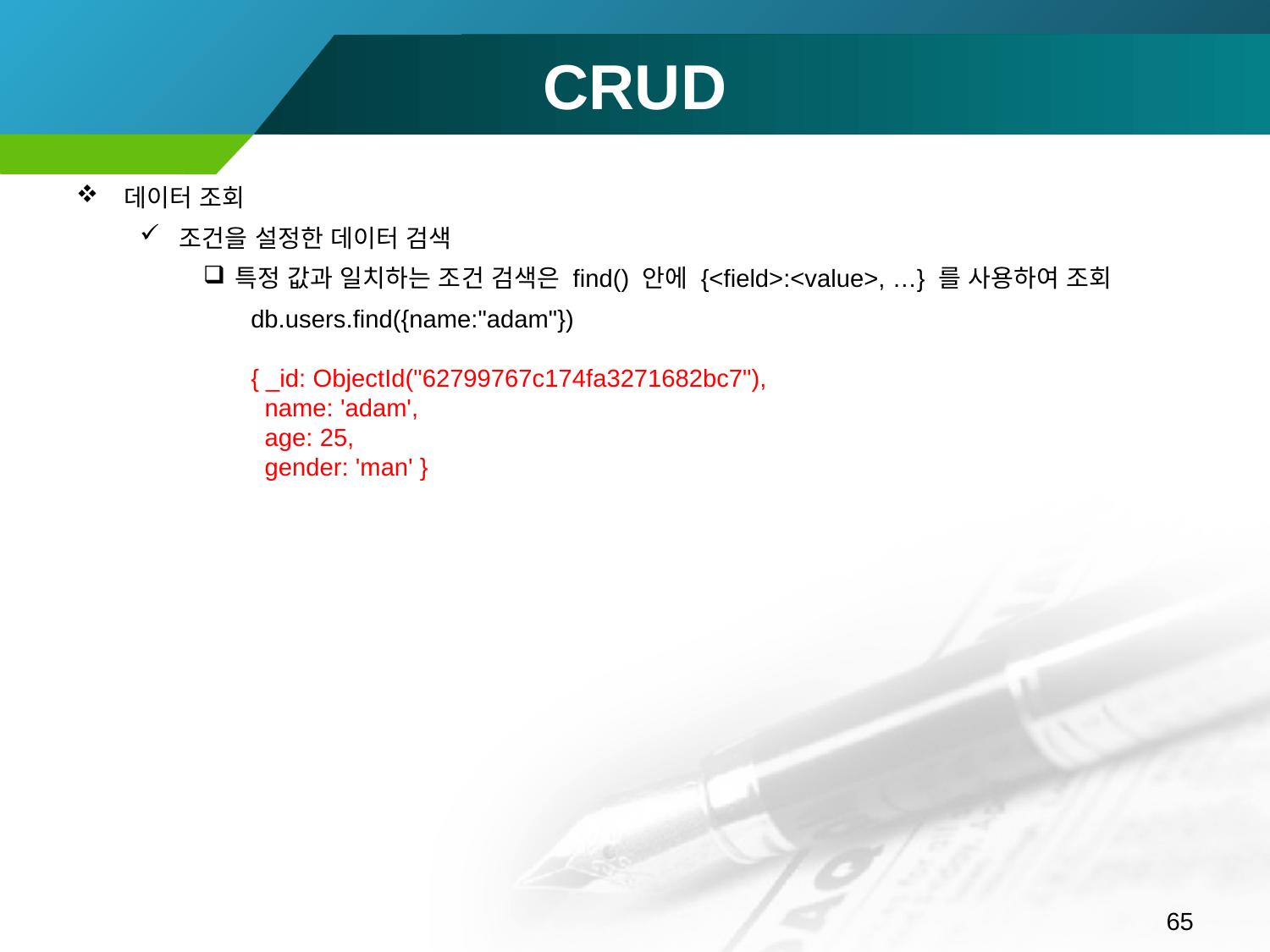

# CRUD
데이터 조회
조건을 설정한 데이터 검색
특정 값과 일치하는 조건 검색은 find() 안에 {<field>:<value>, …} 를 사용하여 조회
db.users.find({name:"adam"})

{ _id: ObjectId("62799767c174fa3271682bc7"),
  name: 'adam',
  age: 25,
  gender: 'man' }
65